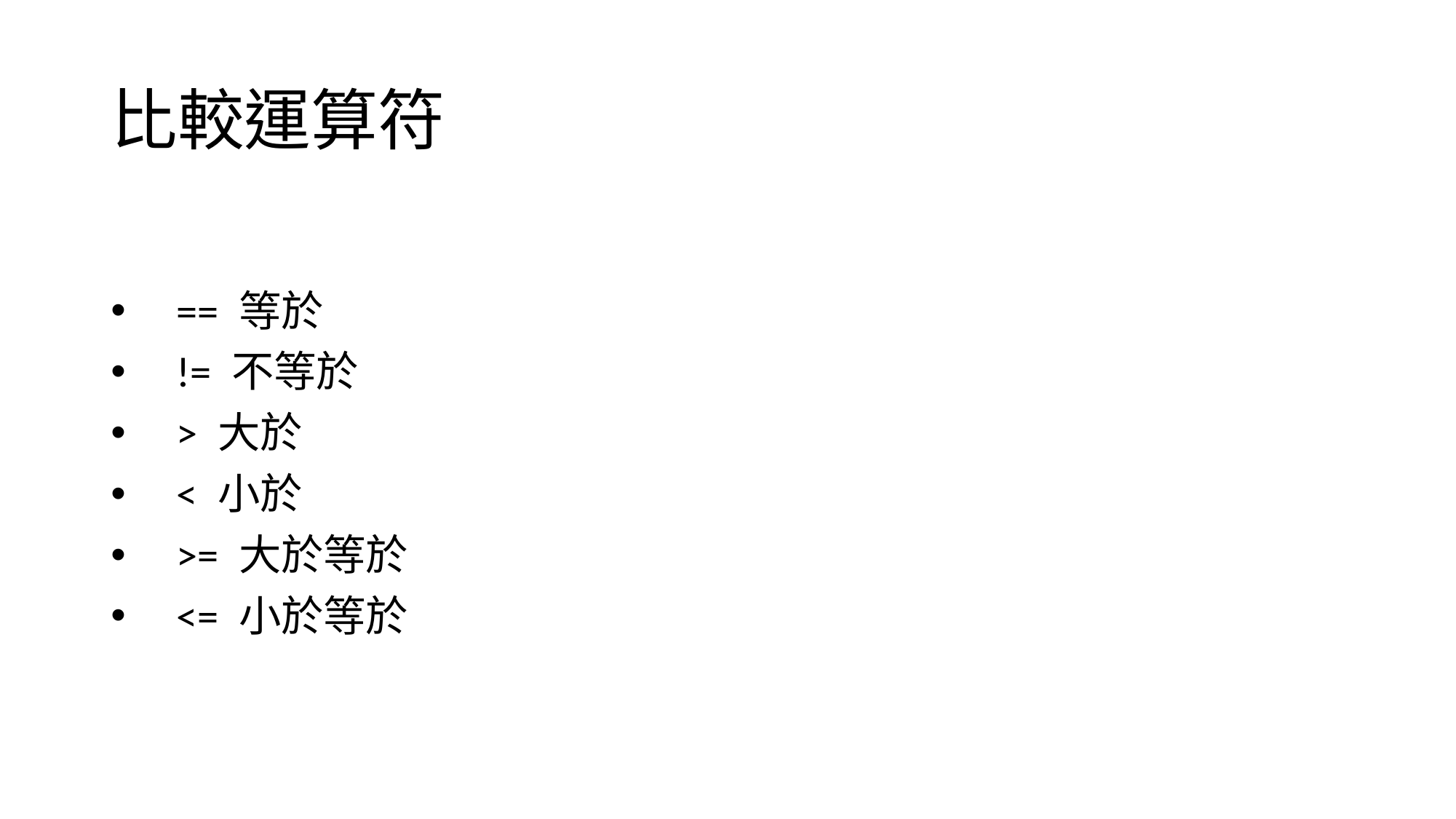

# 比較運算符

    == 等於
    != 不等於
    > 大於
    < 小於
    >= 大於等於
    <= 小於等於